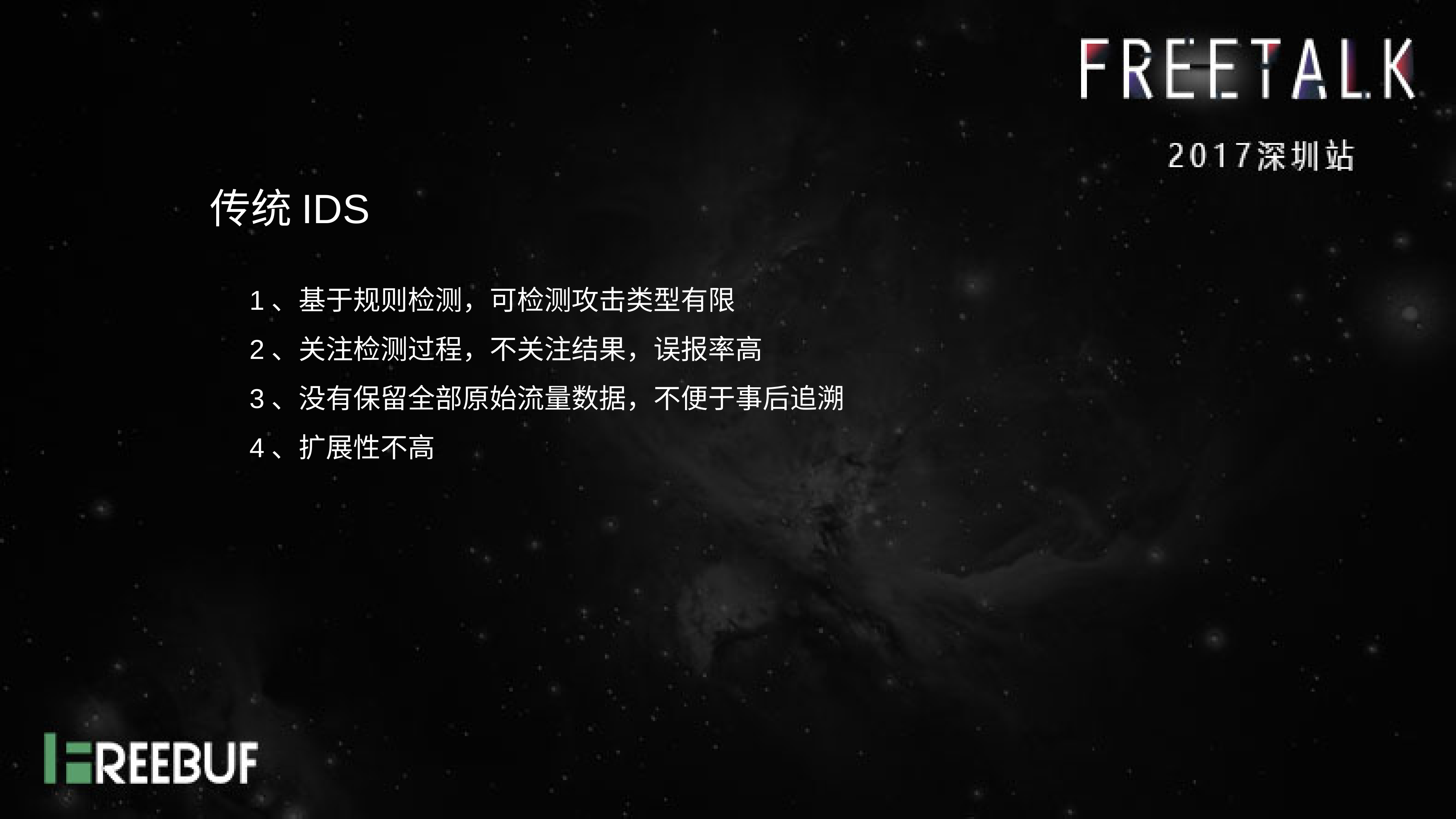

传统IDS
1、基于规则检测，可检测攻击类型有限
2、关注检测过程，不关注结果，误报率高
3、没有保留全部原始流量数据，不便于事后追溯
4、扩展性不高